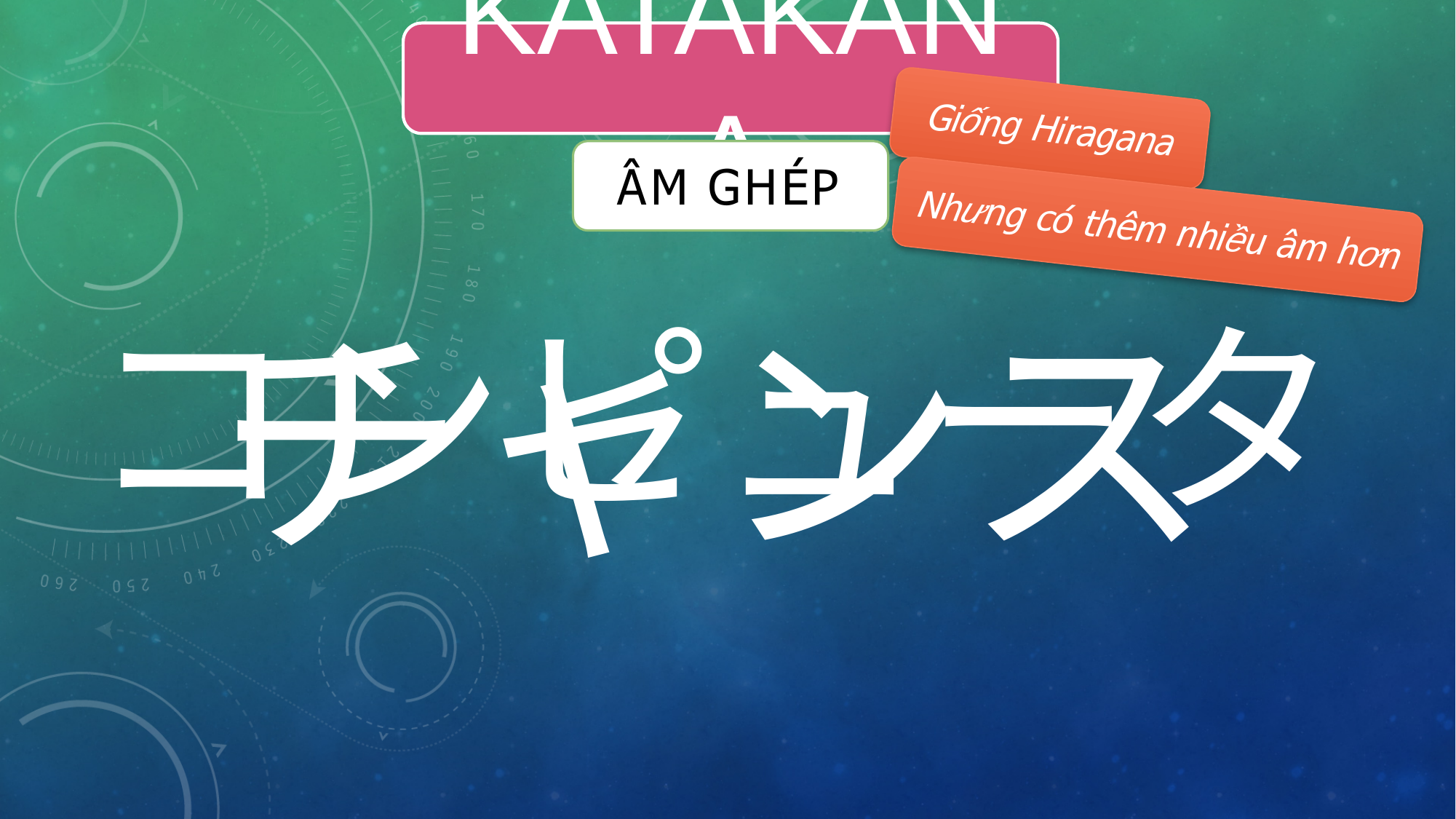

KATAKANA
Giống Hiragana
ÂM GHÉP
Nhưng có thêm nhiều âm hơn
チャンス
コンピュータ